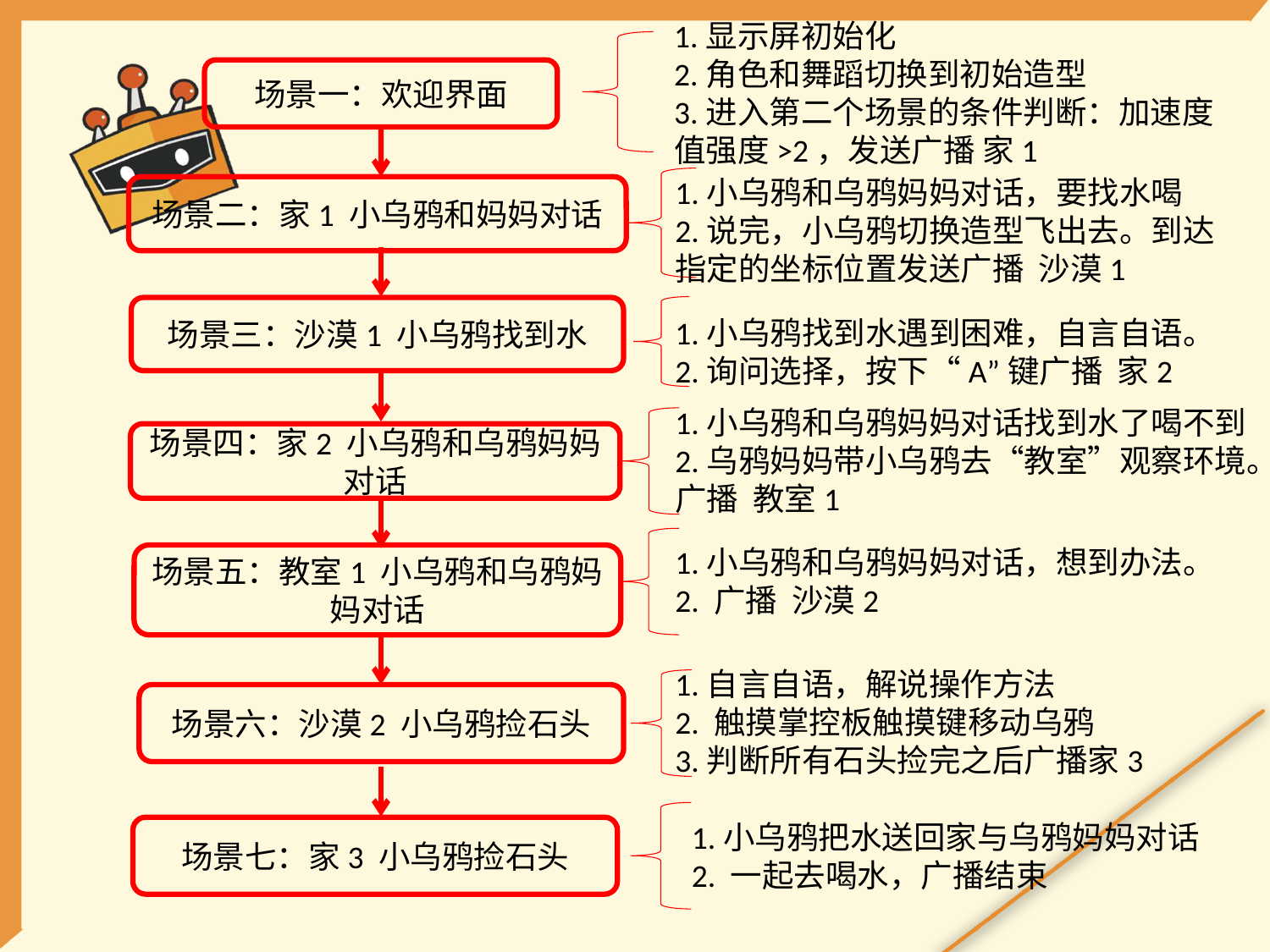

1.显示屏初始化
2.角色和舞蹈切换到初始造型
3.进入第二个场景的条件判断：加速度值强度>2，发送广播 家1

场景一：欢迎界面
场景二：家1 小乌鸦和妈妈对话
1.小乌鸦和乌鸦妈妈对话，要找水喝
2.说完，小乌鸦切换造型飞出去。到达指定的坐标位置发送广播  沙漠1

场景三：沙漠1 小乌鸦找到水

1.小乌鸦找到水遇到困难，自言自语。
2.询问选择，按下“A”键广播  家2
场景四：家2 小乌鸦和乌鸦妈妈对话
1.小乌鸦和乌鸦妈妈对话找到水了喝不到
2.乌鸦妈妈带小乌鸦去“教室”观察环境。广播  教室1

场景五：教室1 小乌鸦和乌鸦妈妈对话

1.小乌鸦和乌鸦妈妈对话，想到办法。
2. 广播  沙漠2
场景六：沙漠2 小乌鸦捡石头
1.自言自语，解说操作方法
2. 触摸掌控板触摸键移动乌鸦
3.判断所有石头捡完之后广播家3

场景七：家3 小乌鸦捡石头

1.小乌鸦把水送回家与乌鸦妈妈对话
2. 一起去喝水，广播结束